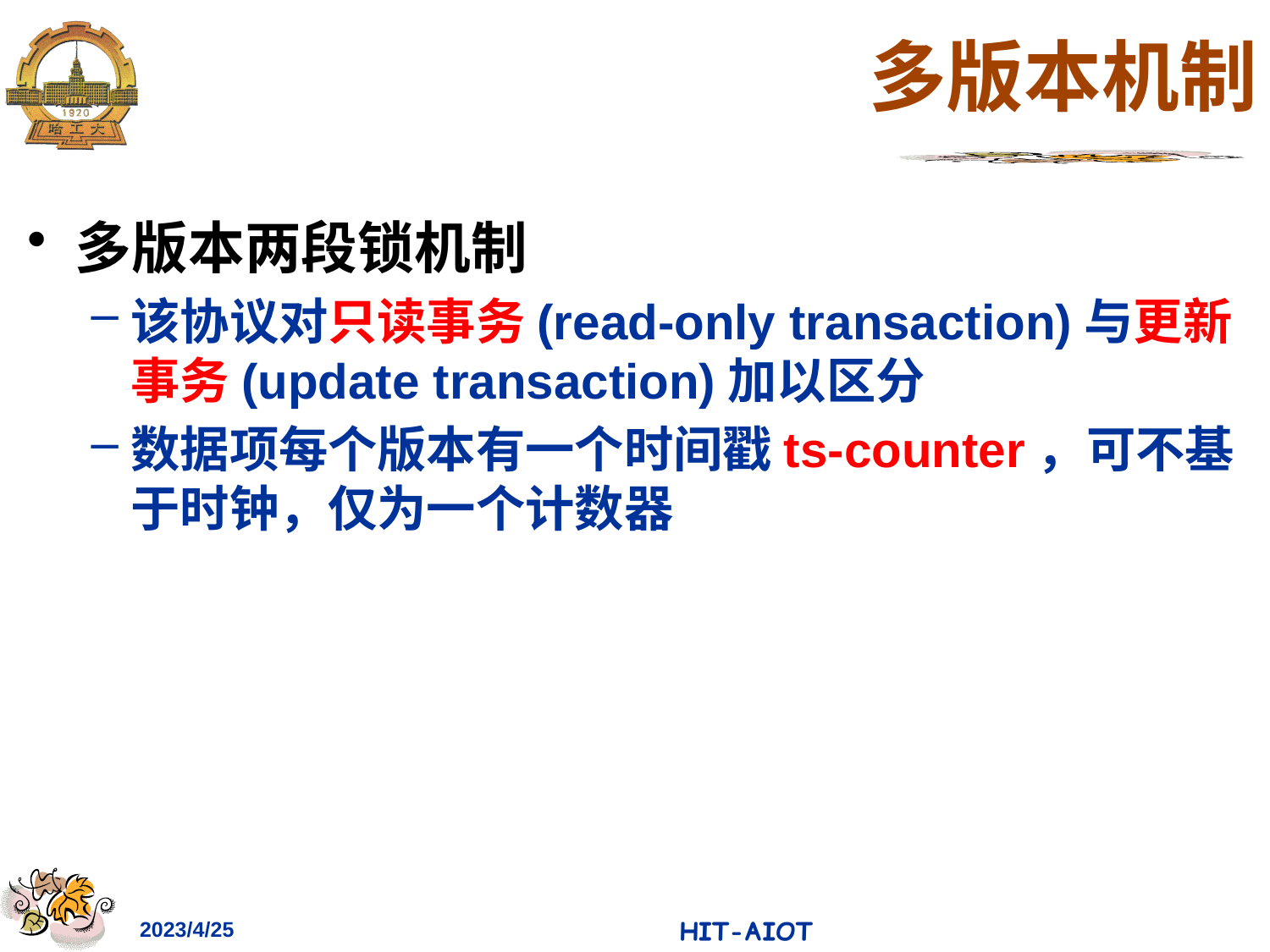

# 多版本机制
多版本两段锁机制
该协议对只读事务(read-only transaction)与更新事务(update transaction)加以区分
数据项每个版本有一个时间戳ts-counter，可不基于时钟，仅为一个计数器

2023/4/25
HIT-AIOT